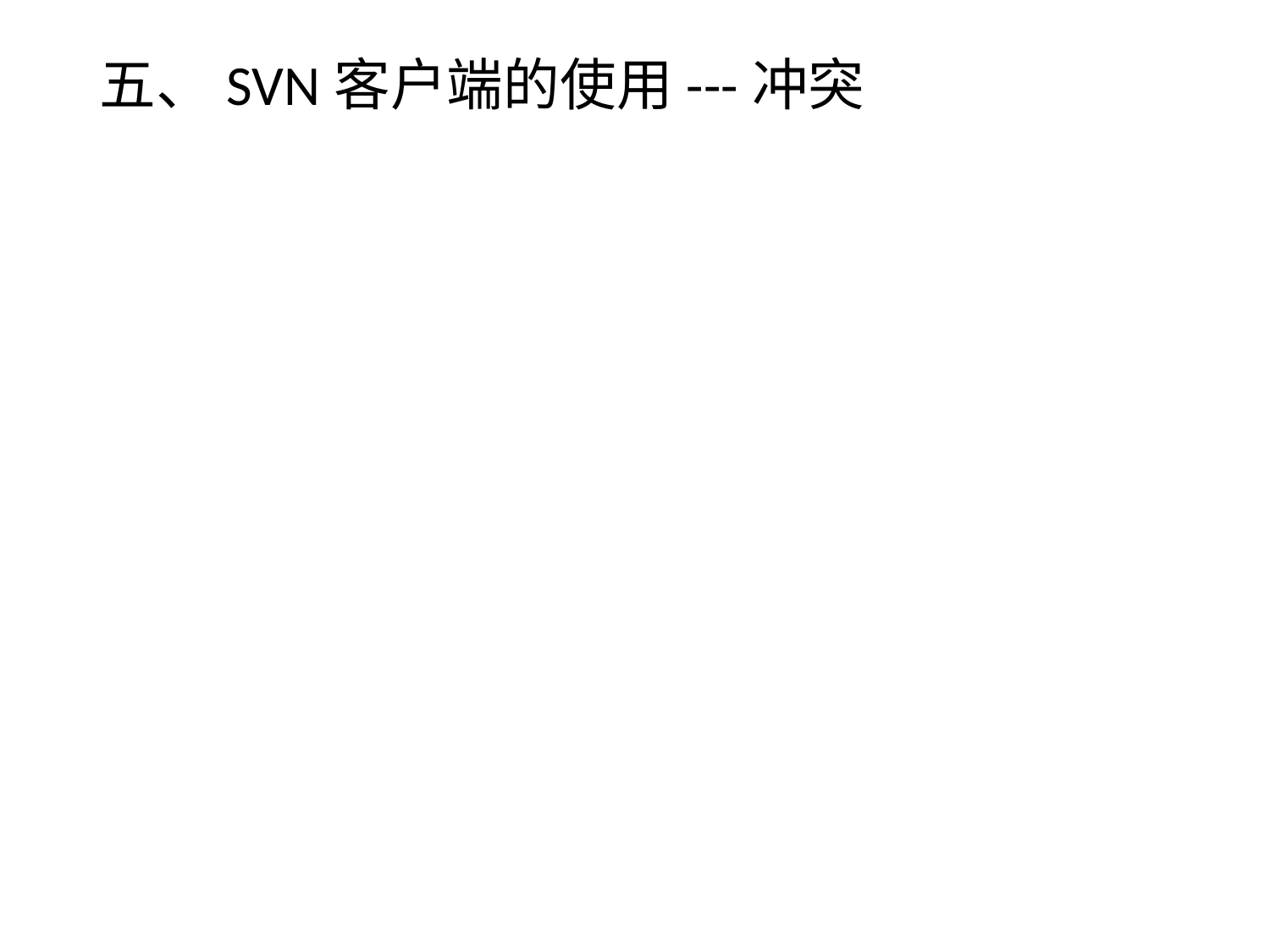

# 五、SVN客户端的使用---冲突
什么是冲突

冲突产生的原因

冲突产生的时机( 提交、更新）

解决冲突

关于避免冲突的建议